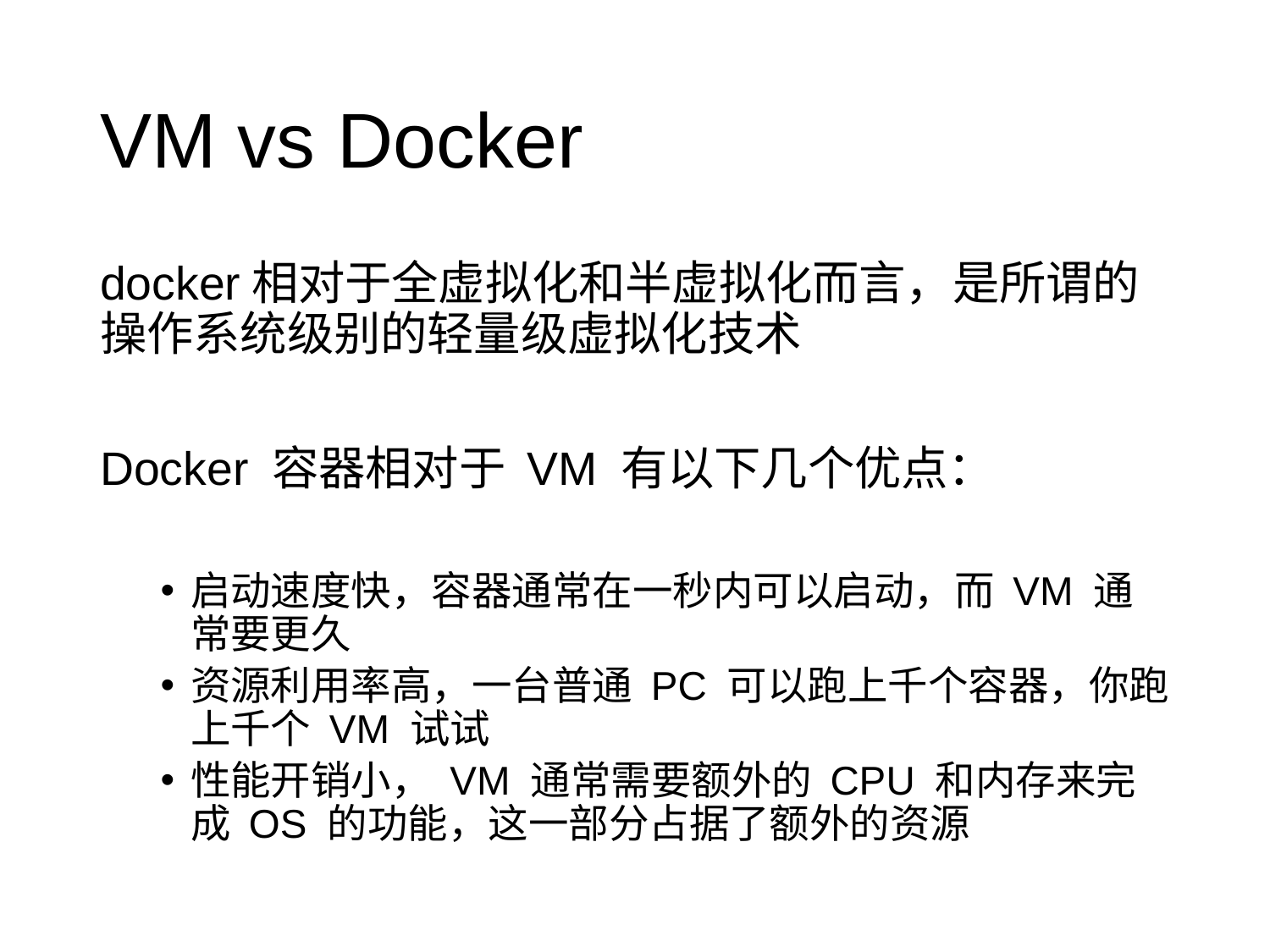

# VM vs Docker
docker相对于全虚拟化和半虚拟化而言，是所谓的操作系统级别的轻量级虚拟化技术

Docker 容器相对于 VM 有以下几个优点：

启动速度快，容器通常在一秒内可以启动，而 VM 通常要更久
资源利用率高，一台普通 PC 可以跑上千个容器，你跑上千个 VM 试试
性能开销小， VM 通常需要额外的 CPU 和内存来完成 OS 的功能，这一部分占据了额外的资源